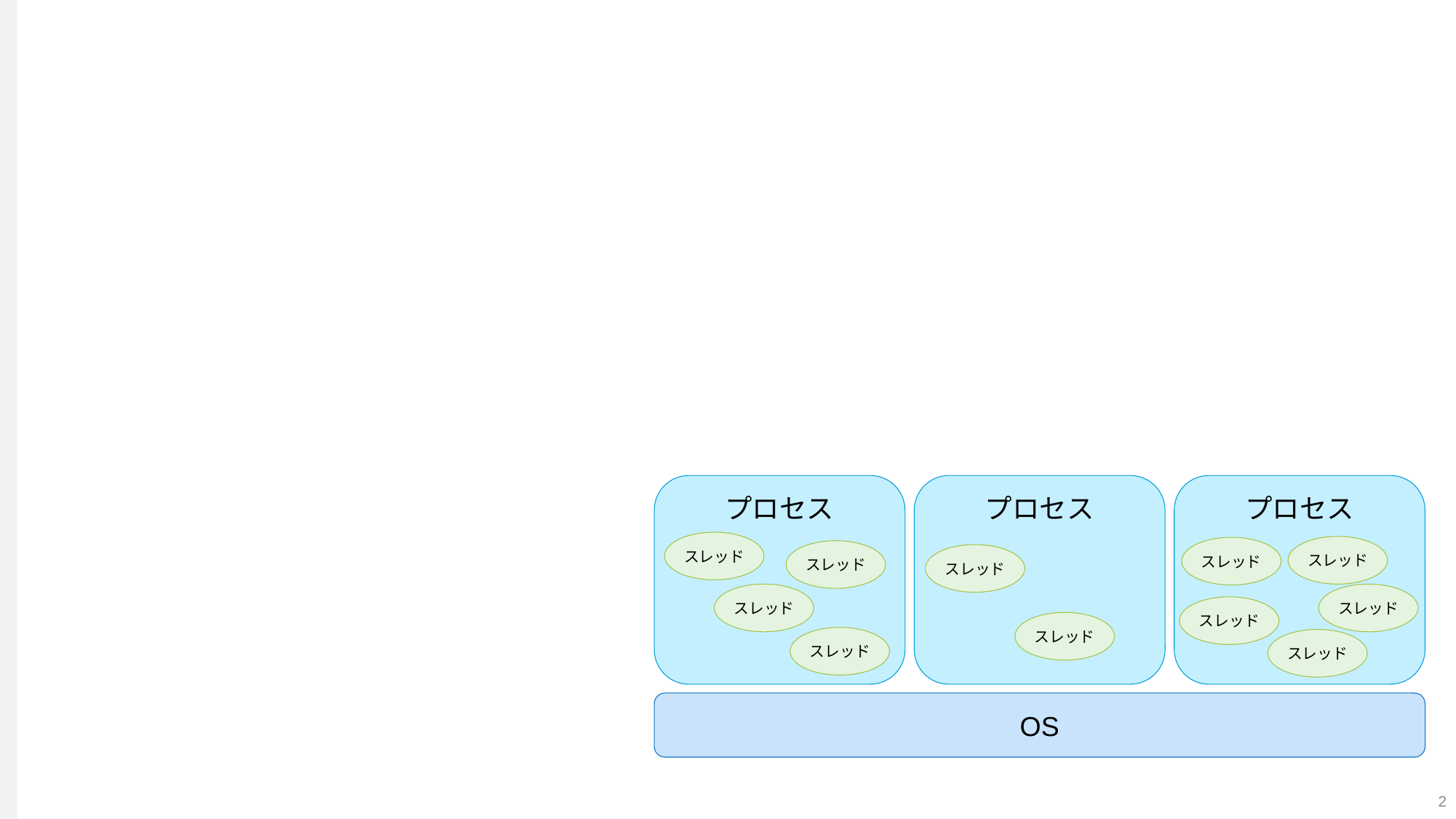

#

プロセス
プロセス
プロセス
スレッド
スレッド
スレッド
スレッド
スレッド
スレッド
スレッド
スレッド
スレッド
スレッド
スレッド
OS
2